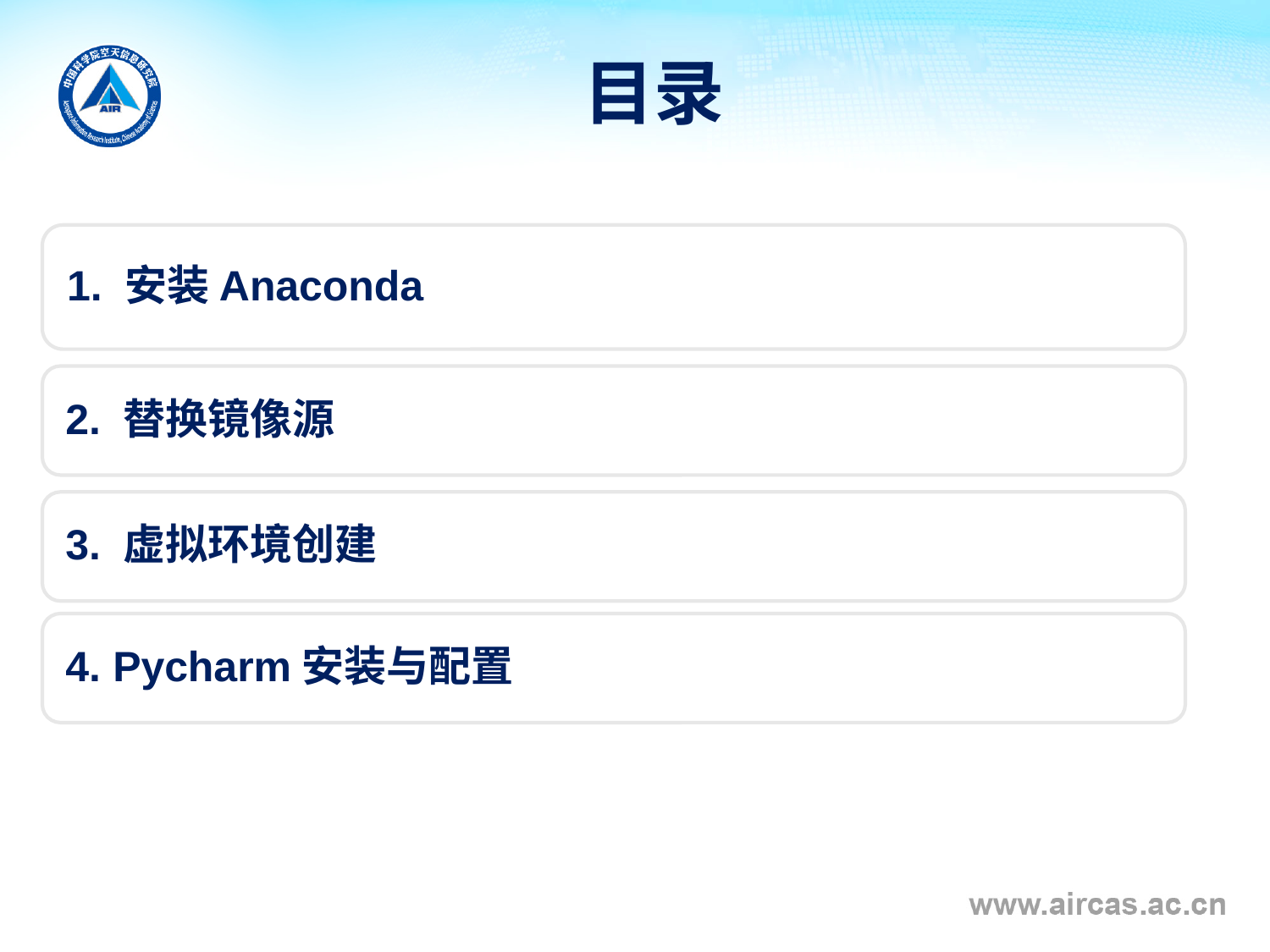

目录
1. 安装Anaconda
2. 替换镜像源
3. 虚拟环境创建
4. Pycharm安装与配置